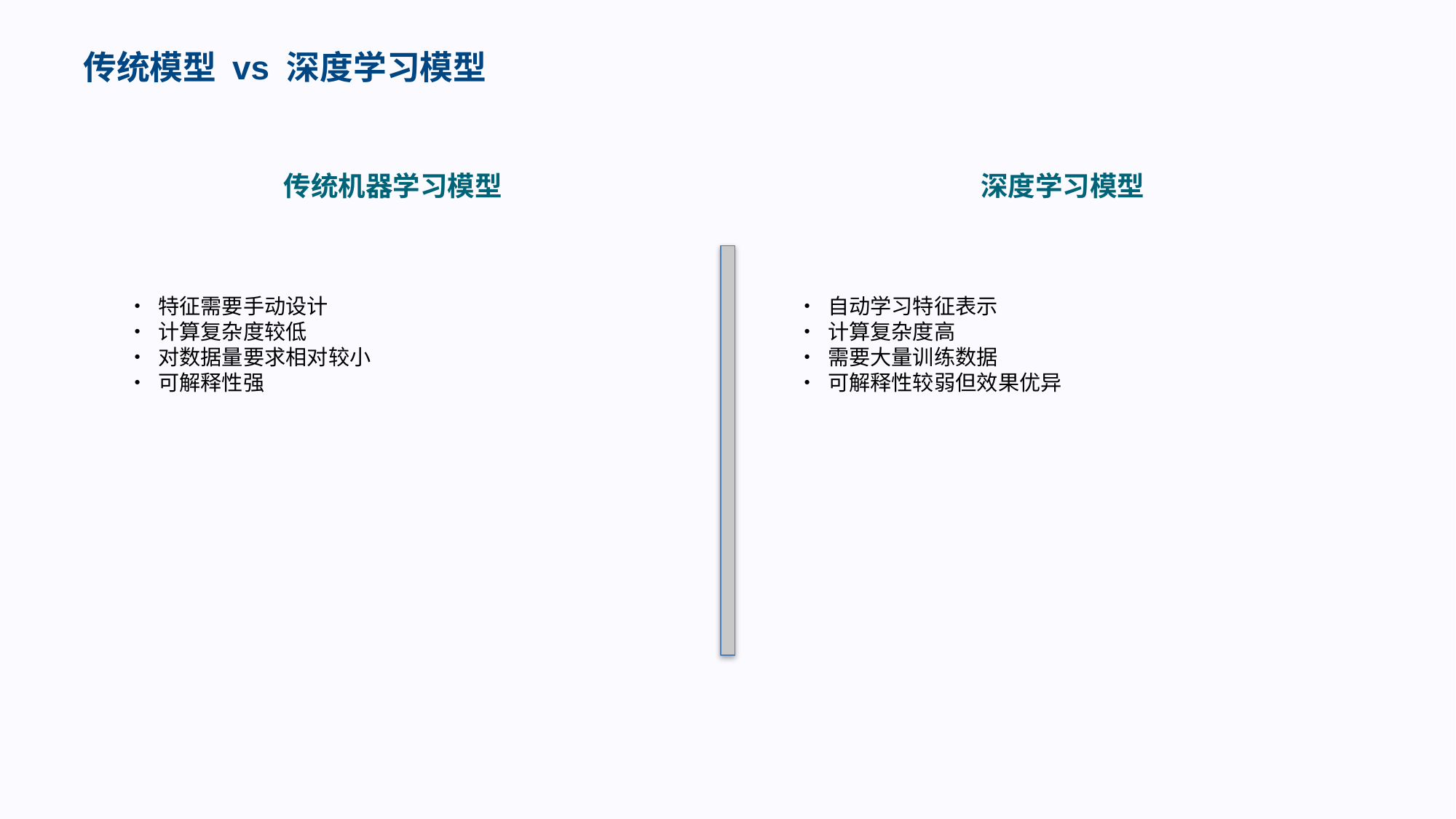

传统模型 vs 深度学习模型
传统机器学习模型
深度学习模型

• 特征需要手动设计
• 计算复杂度较低
• 对数据量要求相对较小
• 可解释性强

• 自动学习特征表示
• 计算复杂度高
• 需要大量训练数据
• 可解释性较弱但效果优异